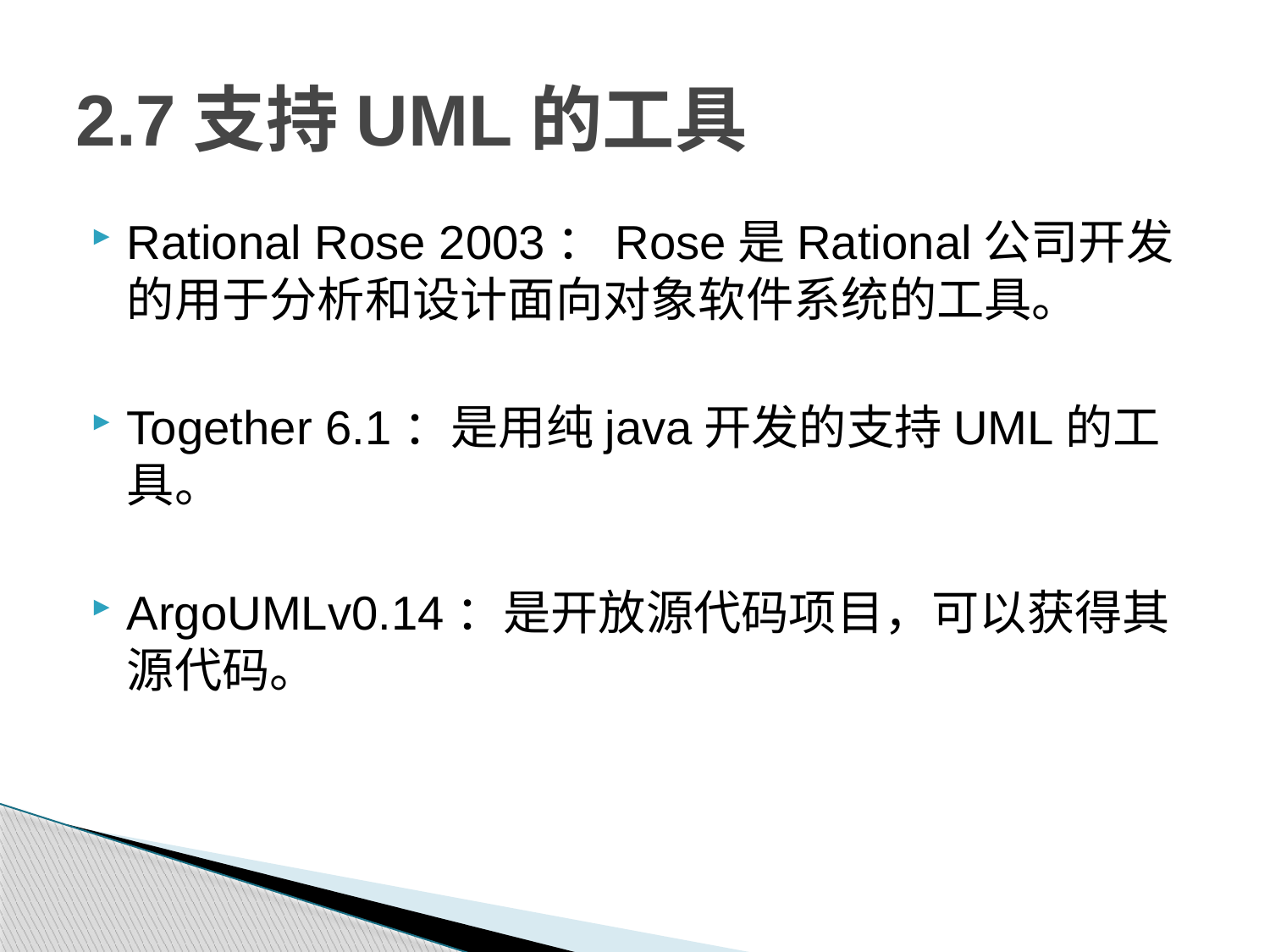

# 2.7支持UML的工具
Rational Rose 2003：Rose是Rational公司开发的用于分析和设计面向对象软件系统的工具。

Together 6.1：是用纯java开发的支持UML的工具。

ArgoUMLv0.14：是开放源代码项目，可以获得其源代码。